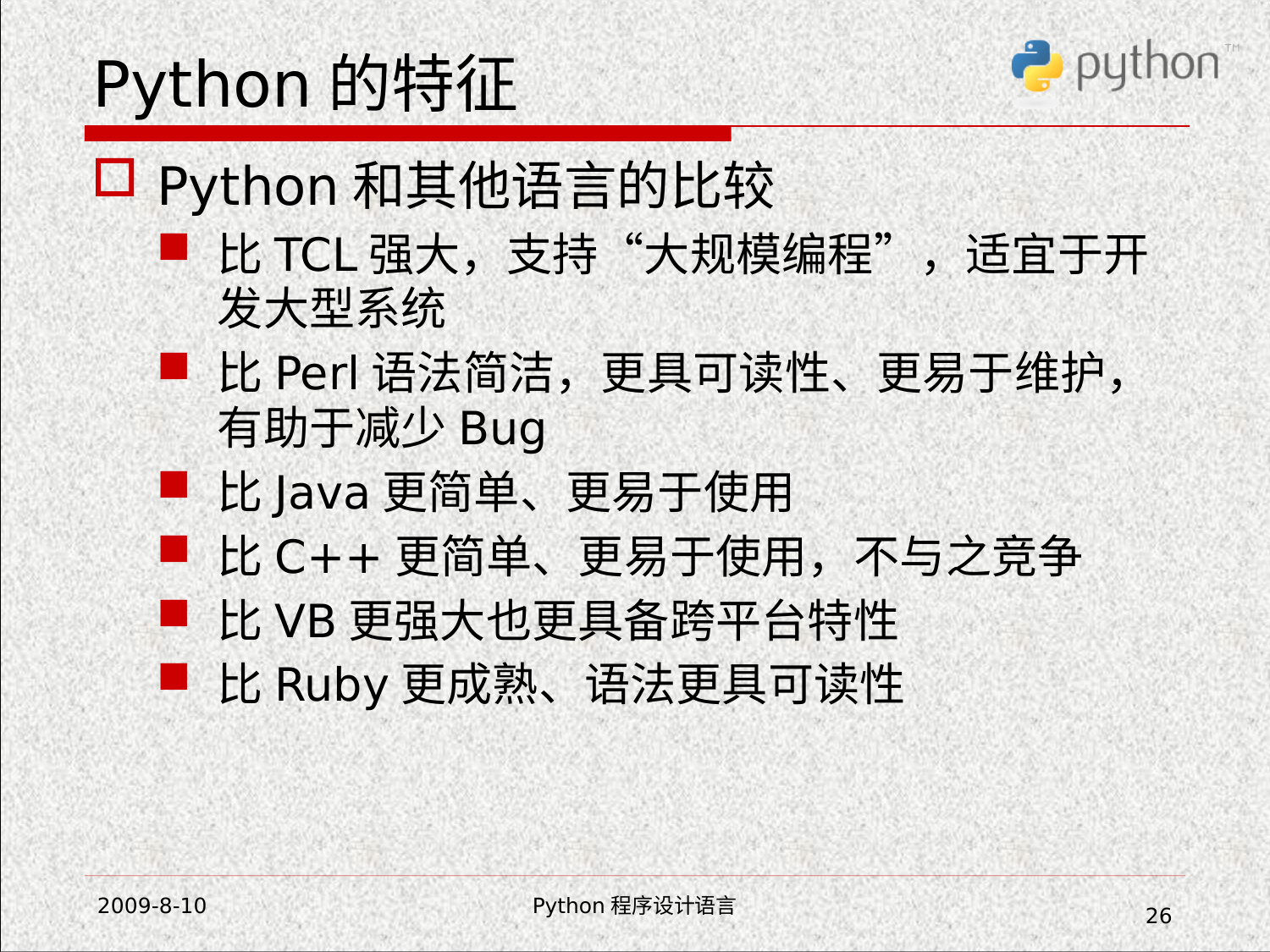

# Python的特征
Python和其他语言的比较
比TCL强大，支持“大规模编程”，适宜于开发大型系统
比Perl语法简洁，更具可读性、更易于维护，有助于减少Bug
比Java更简单、更易于使用
比C++更简单、更易于使用，不与之竞争
比VB更强大也更具备跨平台特性
比Ruby更成熟、语法更具可读性

2009-8-10
Python程序设计语言
26